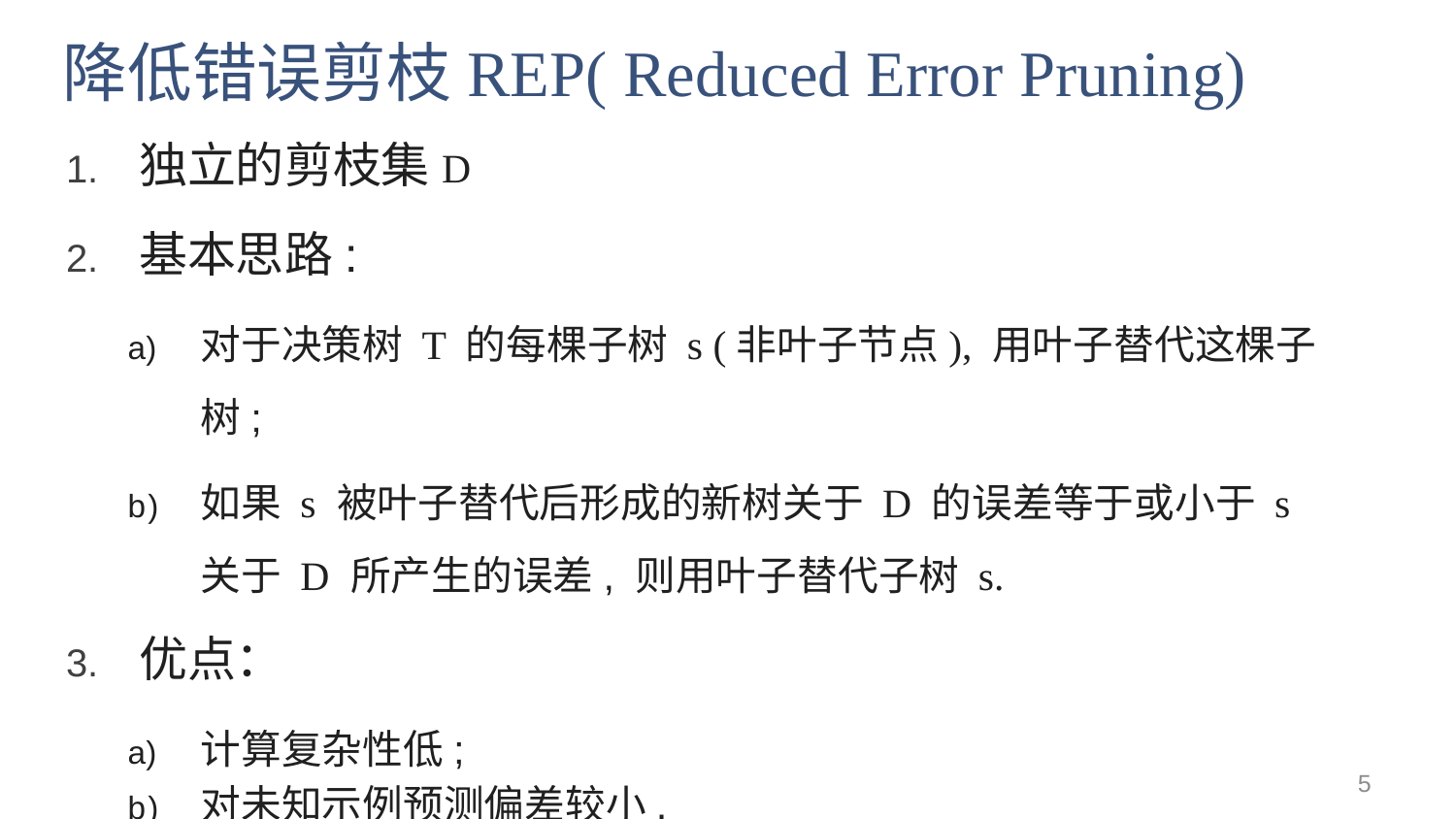

# 降低错误剪枝REP( Reduced Error Pruning)
独立的剪枝集D
基本思路:
对于决策树 T 的每棵子树 s (非叶子节点), 用叶子替代这棵子树;
如果 s 被叶子替代后形成的新树关于 D 的误差等于或小于 s 关于 D 所产生的误差, 则用叶子替代子树 s.
优点：
计算复杂性低;
对未知示例预测偏差较小.